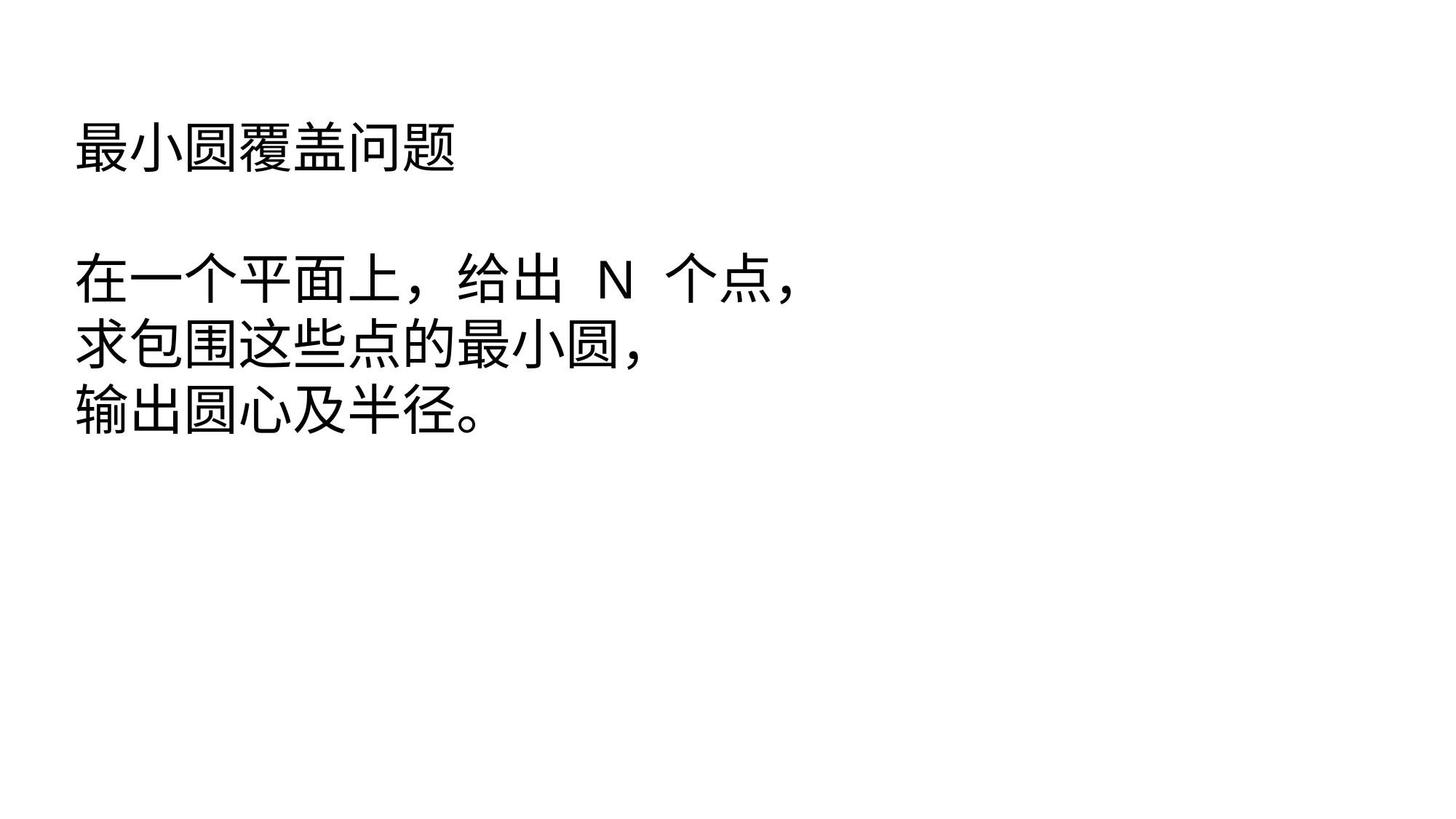

最小圆覆盖问题

在一个平面上，给出 N 个点，
求包围这些点的最小圆，
输出圆心及半径。